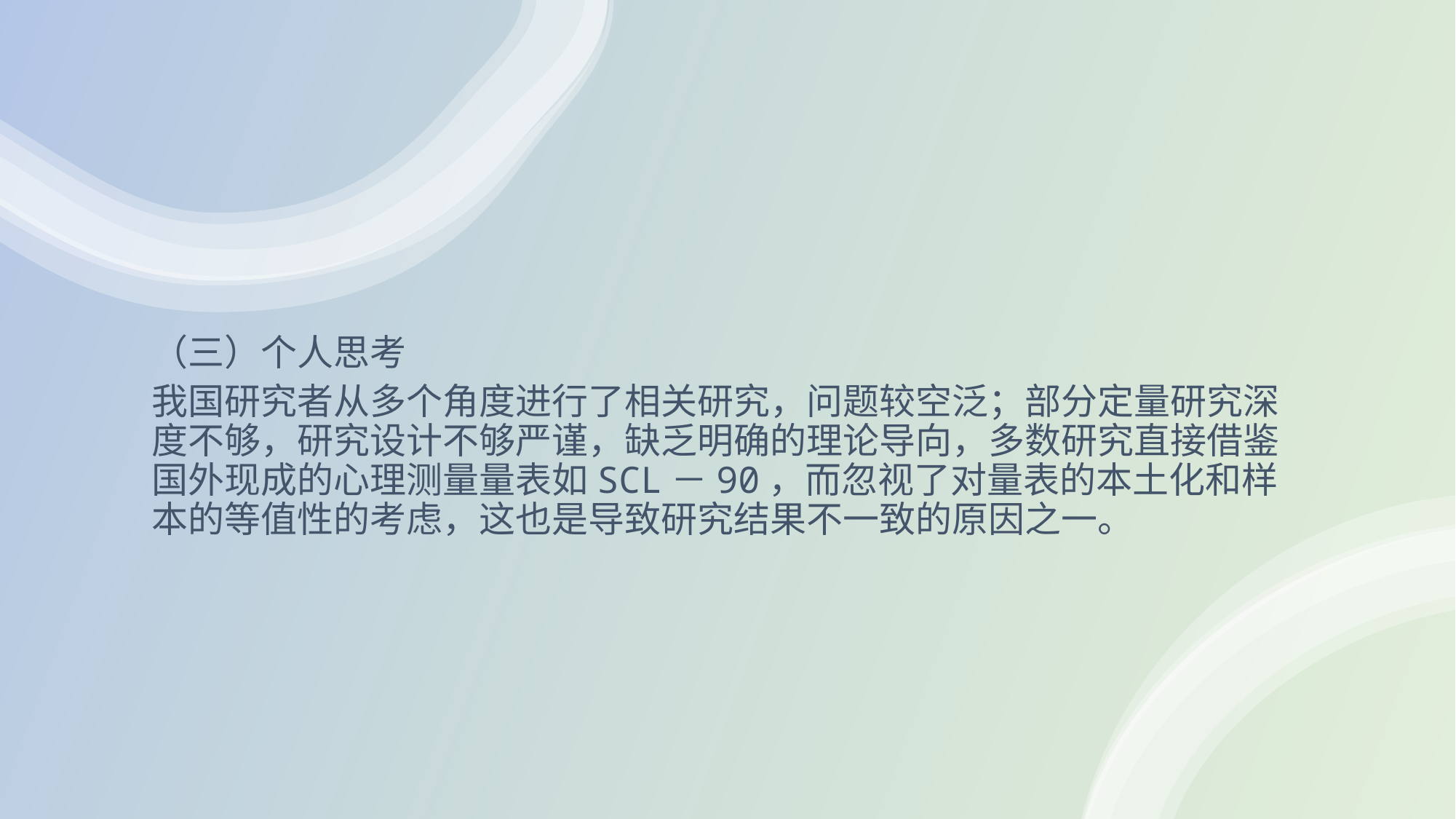

（三）个人思考
我国研究者从多个角度进行了相关研究，问题较空泛；部分定量研究深度不够，研究设计不够严谨，缺乏明确的理论导向，多数研究直接借鉴国外现成的心理测量量表如SCL－90，而忽视了对量表的本土化和样本的等值性的考虑，这也是导致研究结果不一致的原因之一。